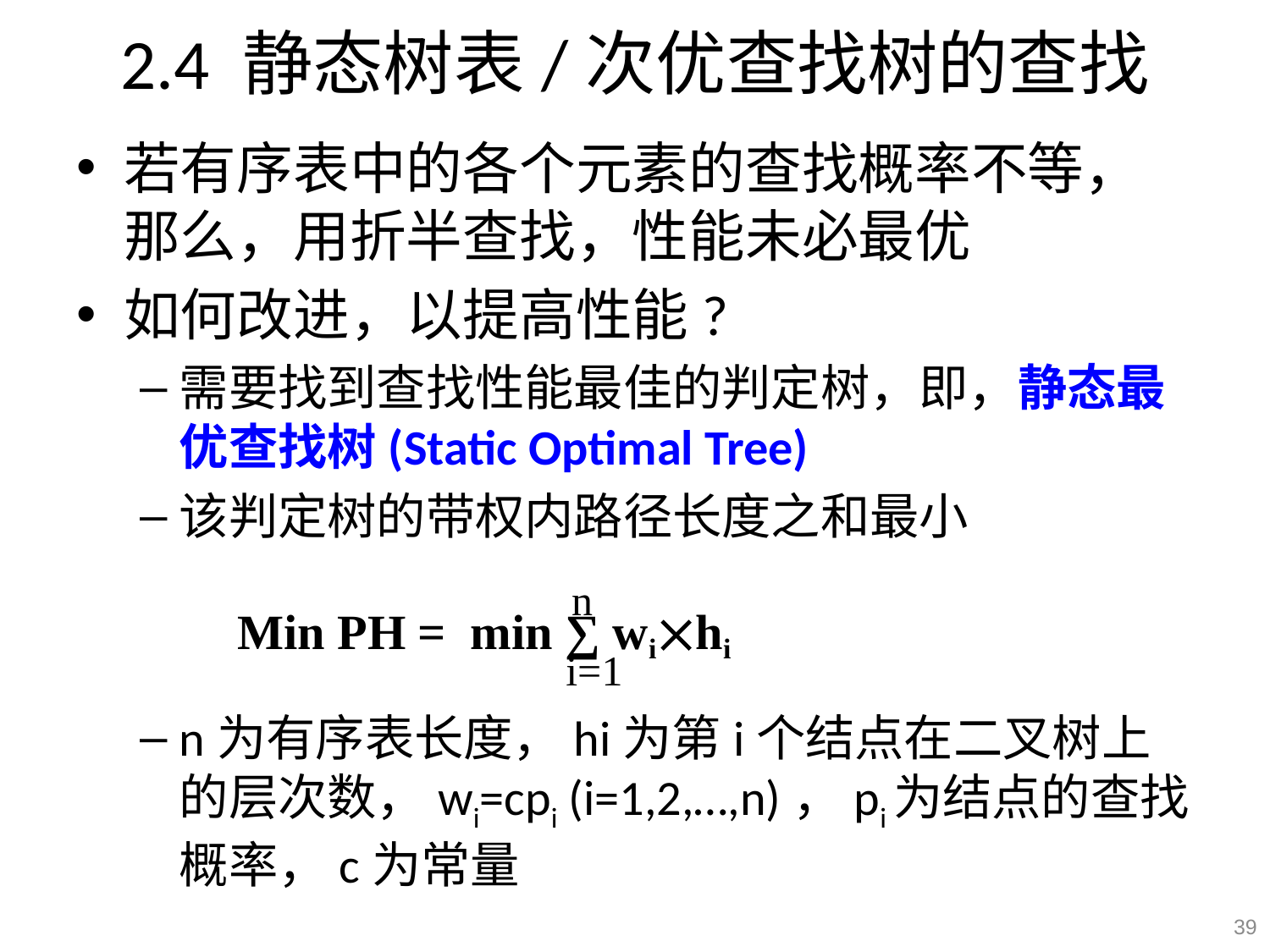

# 2.4 静态树表/次优查找树的查找
若有序表中的各个元素的查找概率不等，那么，用折半查找，性能未必最优
如何改进，以提高性能?
需要找到查找性能最佳的判定树，即，静态最优查找树(Static Optimal Tree)
该判定树的带权内路径长度之和最小

n为有序表长度，hi为第i个结点在二叉树上的层次数，wi=cpi (i=1,2,…,n)，pi为结点的查找概率，c为常量

n
Min PH =  min ∑ wi×hi
i=1
39